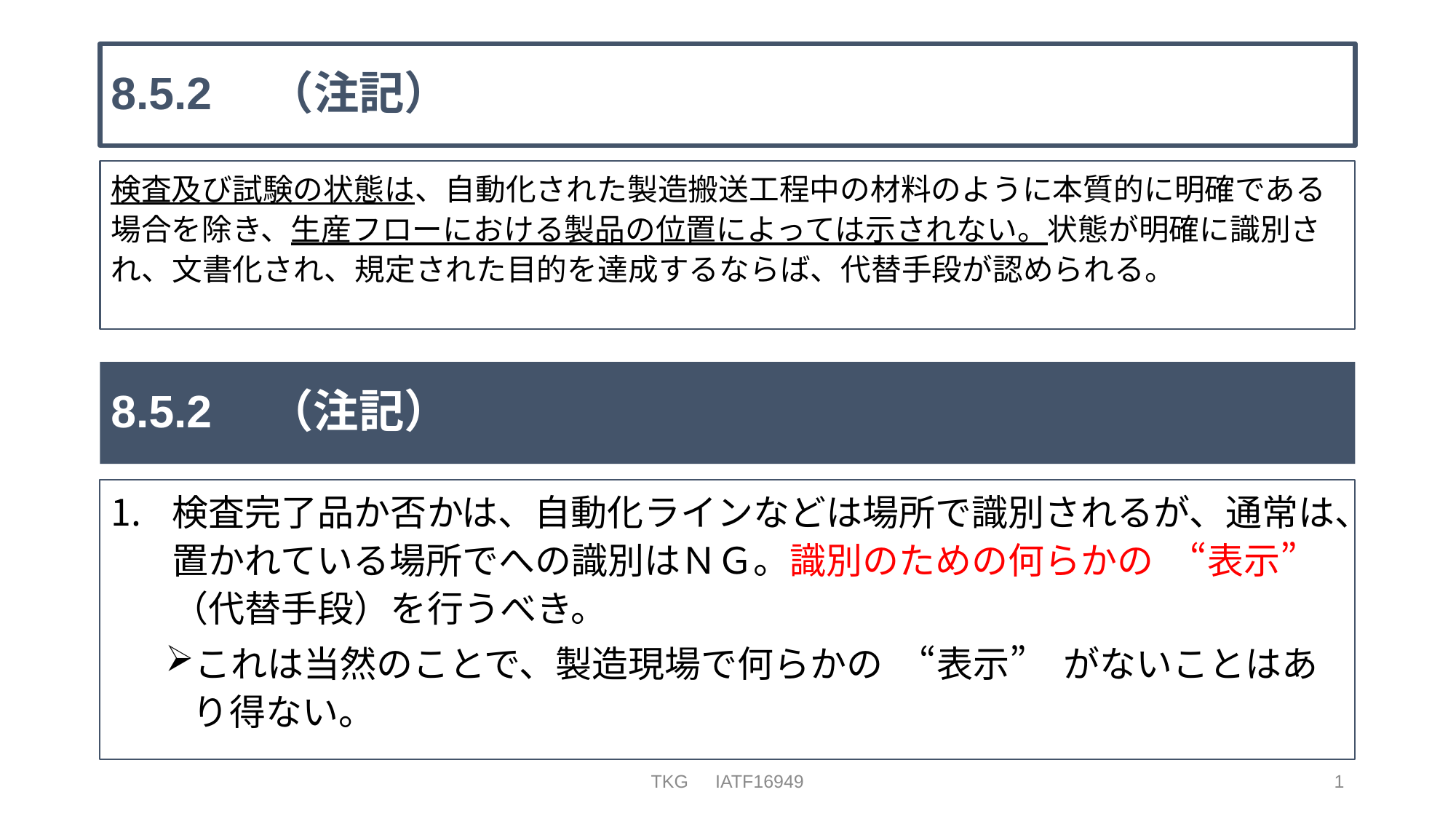

# 8.5.2　（注記）
検査及び試験の状態は、自動化された製造搬送工程中の材料のように本質的に明確である場合を除き、生産フローにおける製品の位置によっては示されない。状態が明確に識別され、文書化され、規定された目的を達成するならば、代替手段が認められる。

8.5.2　（注記）
検査完了品か否かは、自動化ラインなどは場所で識別されるが、通常は、置かれている場所でへの識別はＮＧ。識別のための何らかの　“表示”　（代替手段）を行うべき。
これは当然のことで、製造現場で何らかの　“表示”　がないことはあり得ない。
TKG　IATF16949
1